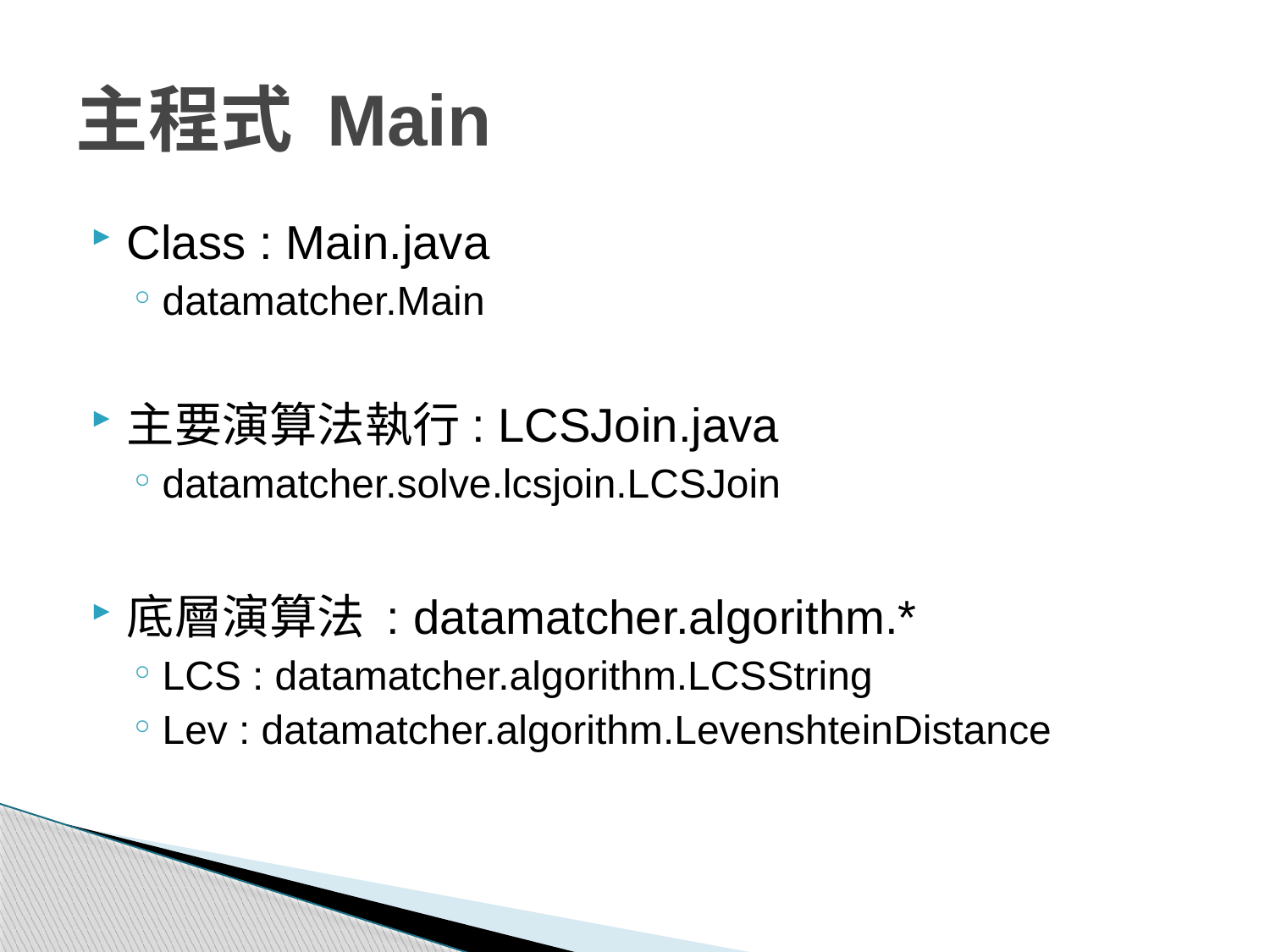

# 主程式 Main
Class : Main.java
datamatcher.Main

主要演算法執行: LCSJoin.java
datamatcher.solve.lcsjoin.LCSJoin

底層演算法 : datamatcher.algorithm.*
LCS : datamatcher.algorithm.LCSString
Lev : datamatcher.algorithm.LevenshteinDistance